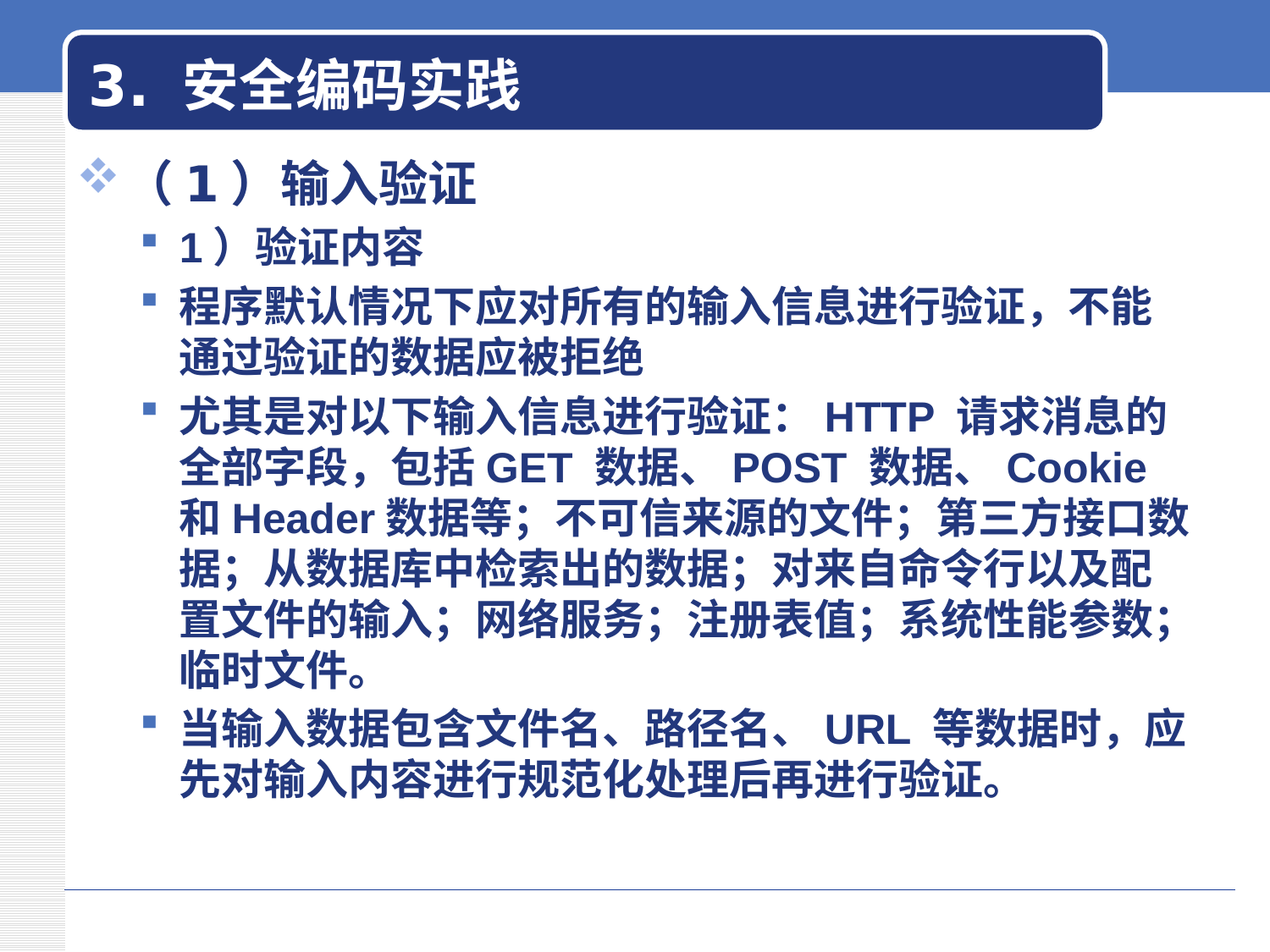

# 3. 安全编码实践
（1）输入验证
1）验证内容
程序默认情况下应对所有的输入信息进行验证，不能通过验证的数据应被拒绝
尤其是对以下输入信息进行验证：HTTP 请求消息的全部字段，包括GET 数据、POST 数据、Cookie和Header数据等；不可信来源的文件；第三方接口数据；从数据库中检索出的数据；对来自命令行以及配置文件的输入；网络服务；注册表值；系统性能参数；临时文件。
当输入数据包含文件名、路径名、URL 等数据时，应先对输入内容进行规范化处理后再进行验证。